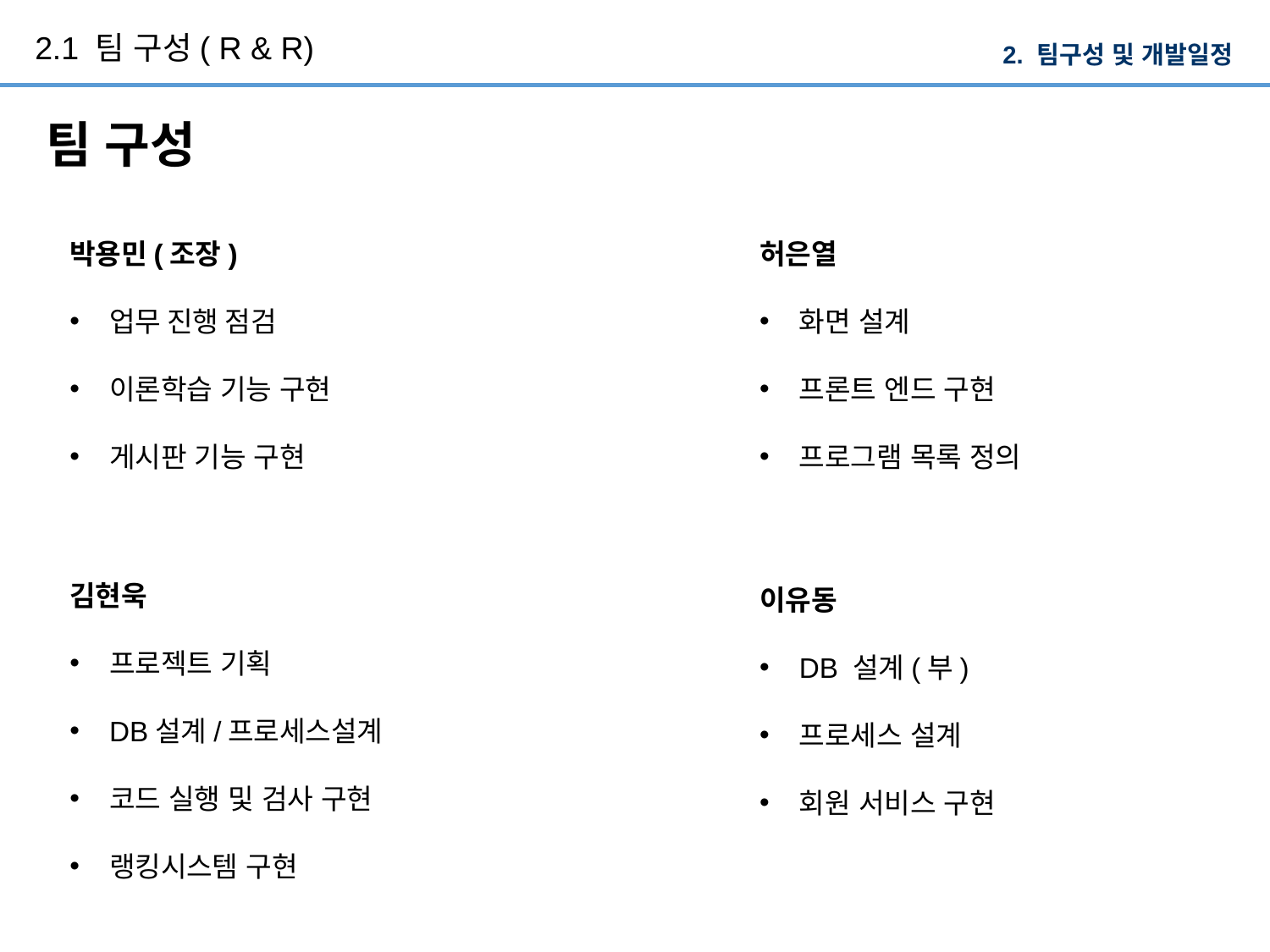

# 2.1 팀 구성( R & R)
2. 팀구성 및 개발일정
팀 구성
박용민(조장)
업무 진행 점검
이론학습 기능 구현
게시판 기능 구현
허은열
화면 설계
프론트 엔드 구현
프로그램 목록 정의
김현욱
프로젝트 기획
DB설계/프로세스설계
코드 실행 및 검사 구현
랭킹시스템 구현
이유동
DB 설계(부)
프로세스 설계
회원 서비스 구현